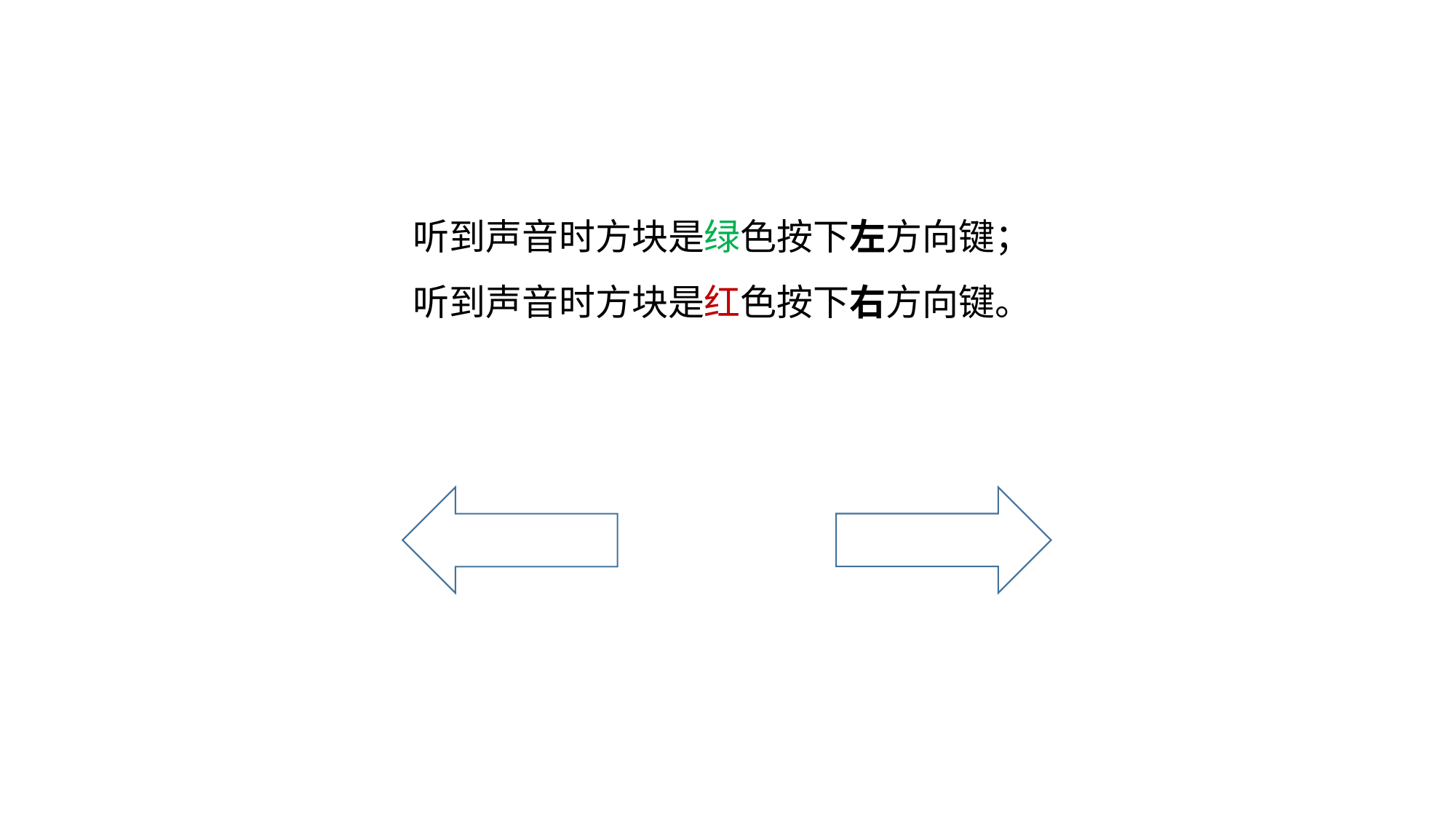

听到声音时方块是绿色按下左方向键；
听到声音时方块是红色按下右方向键。